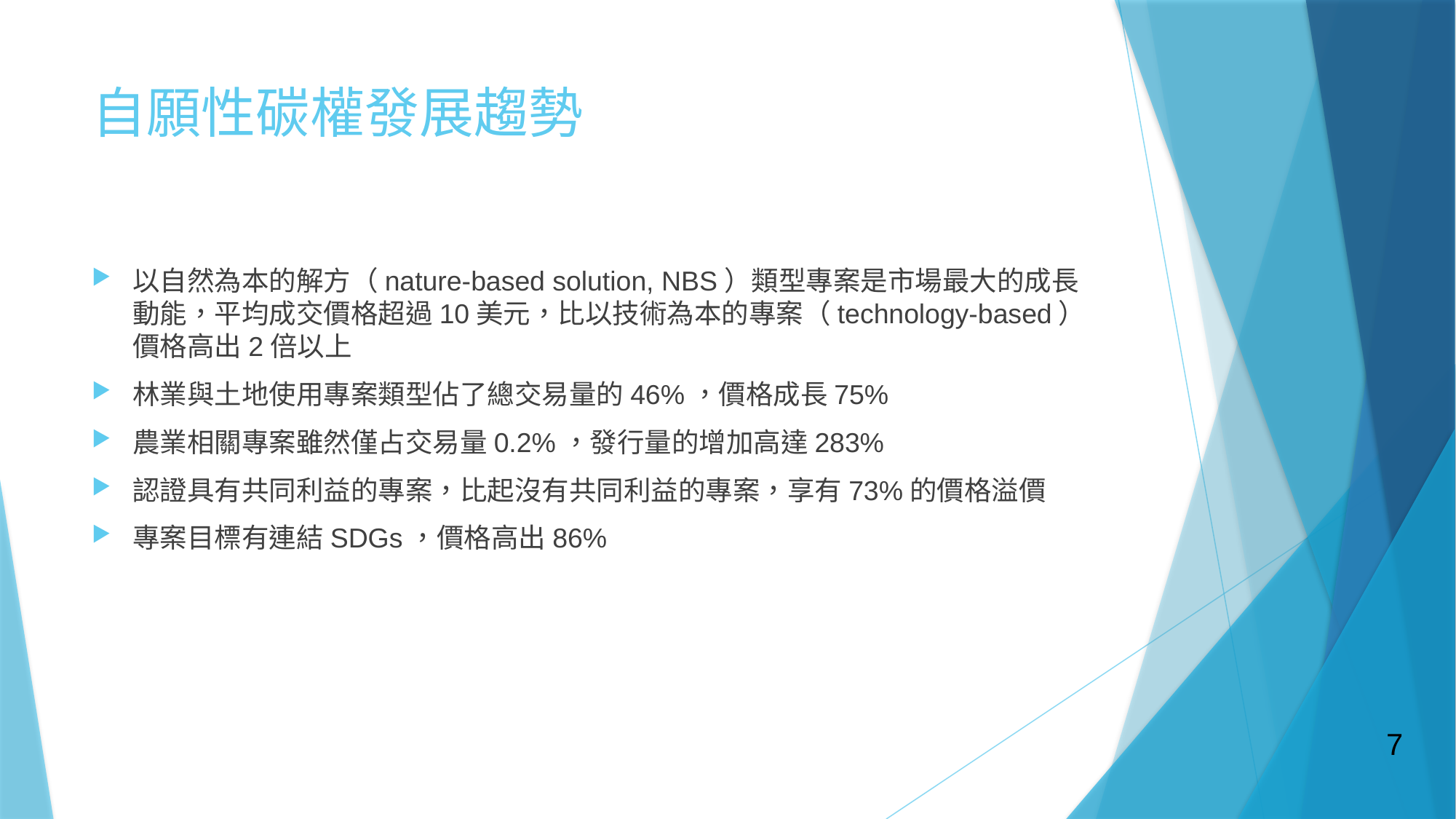

# 自願性碳權發展趨勢
以自然為本的解方（nature-based solution, NBS）類型專案是市場最大的成長動能，平均成交價格超過10美元，比以技術為本的專案（technology-based）價格高出2倍以上
林業與土地使用專案類型佔了總交易量的46%，價格成長75%
農業相關專案雖然僅占交易量0.2%，發行量的增加高達283%
認證具有共同利益的專案，比起沒有共同利益的專案，享有73%的價格溢價
專案目標有連結SDGs，價格高出86%
7